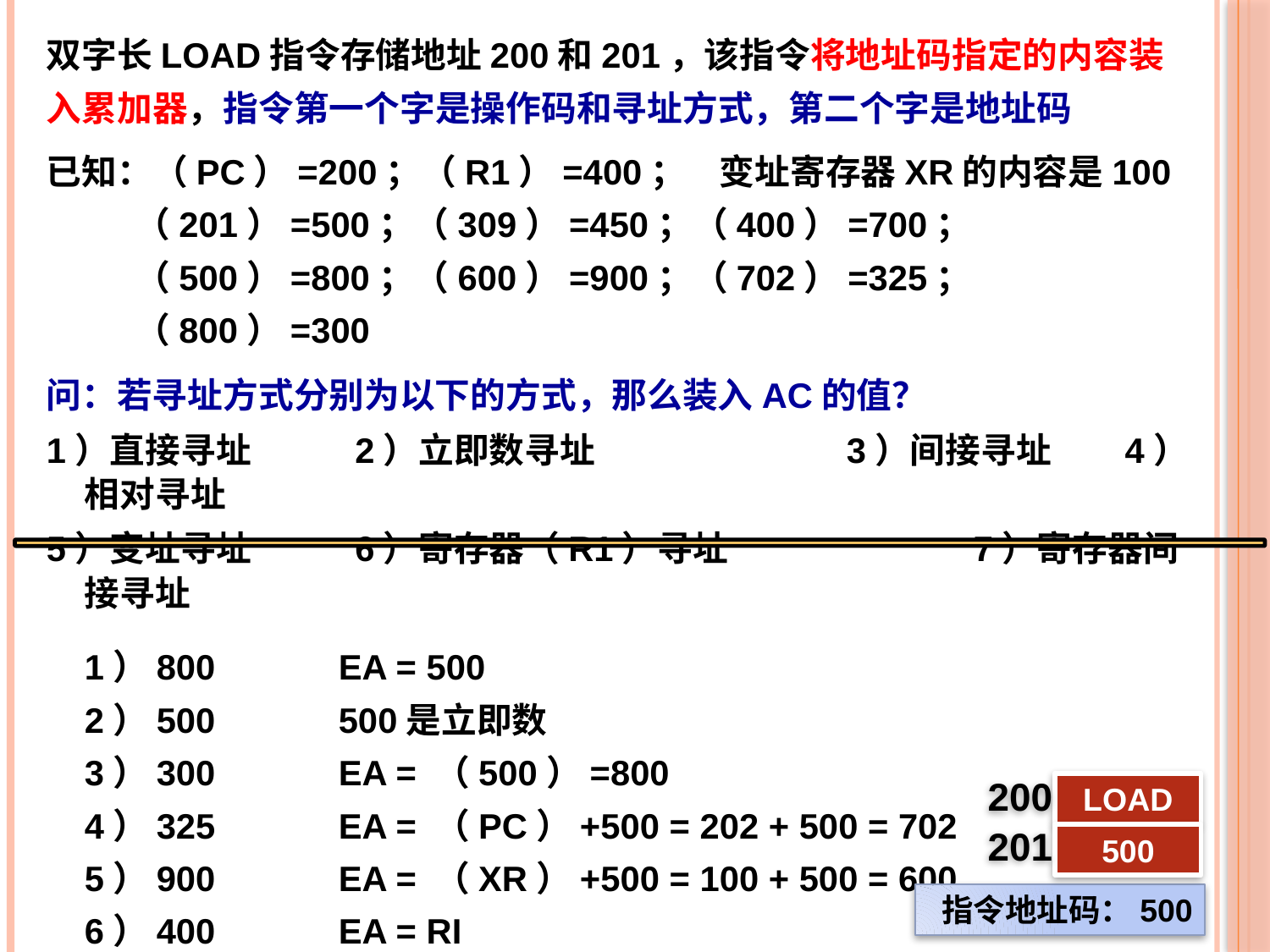

双字长LOAD指令存储地址200和201，该指令将地址码指定的内容装入累加器，指令第一个字是操作码和寻址方式，第二个字是地址码
已知：（PC）=200；（R1）=400；	变址寄存器XR的内容是100
          （201）=500；（309）=450；（400）=700；
          （500）=800；（600）=900；（702）=325；
          （800）=300
问：若寻址方式分别为以下的方式，那么装入AC的值？
1）直接寻址	 2）立即数寻址		3）间接寻址	  4）相对寻址
5）变址寻址	 6）寄存器（R1）寻址		7）寄存器间接寻址
	1）800	EA = 500
	2）500	500是立即数
	3）300	EA = （500）=800
	4）325	EA = （PC）+500 = 202 + 500 = 702
	5）900	EA = （XR）+500 = 100 + 500 = 600
	6）400	EA = RI
	7）700	EA = (RI) = 400

200
LOAD
201
500
指令地址码：500